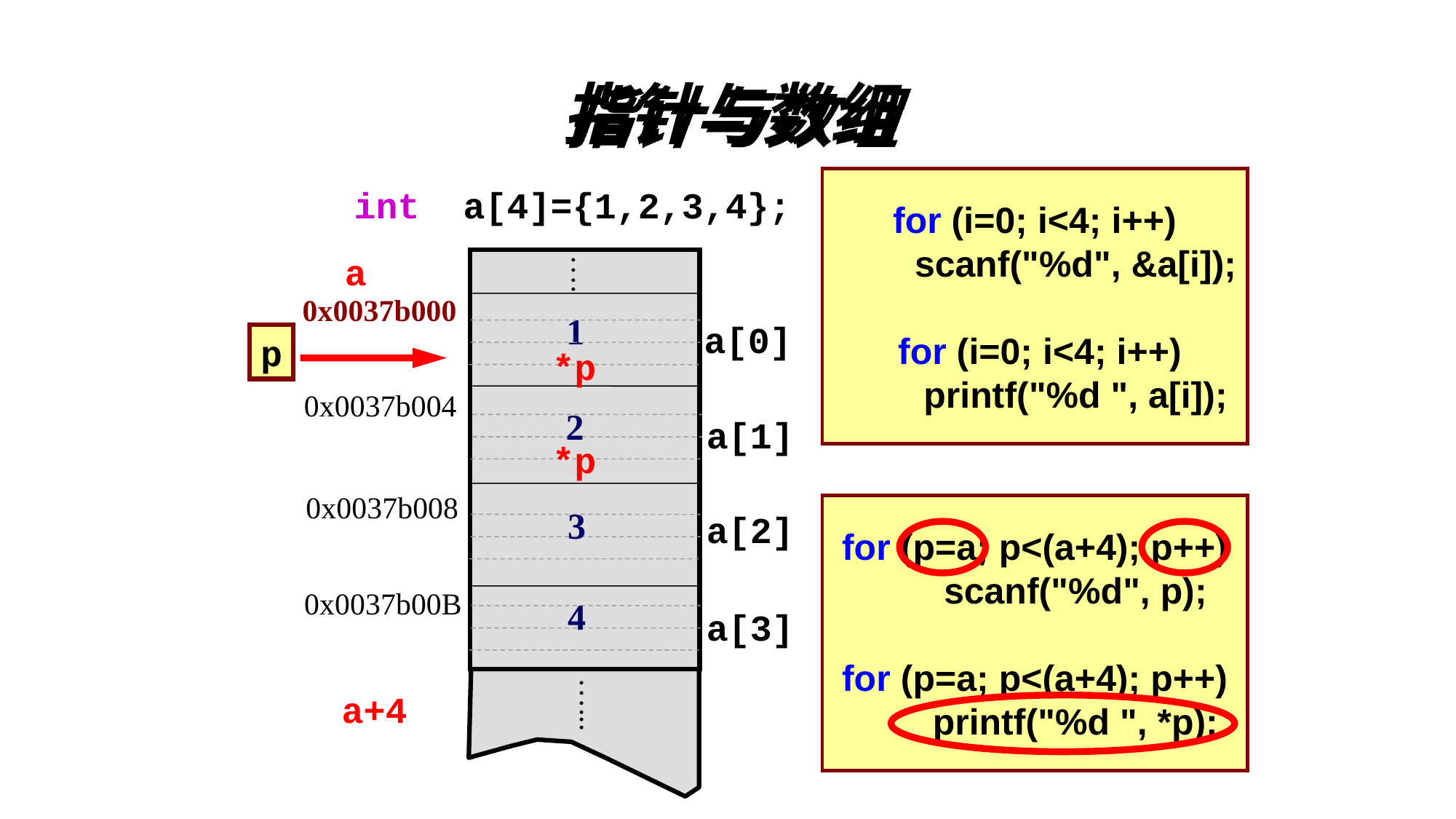

# 指针与数组
for (i=0; i<4; i++)
        scanf("%d", &a[i]);

 for (i=0; i<4; i++)
        printf("%d ", a[i]);
int  a[4]={1,2,3,4};
a
….

0x0037b000

1
a[0]

p
*p

0x0037b004

2
a[1]

*p
0x0037b008

for (p=a; p<(a+4); p++)
        scanf("%d", p);

for (p=a; p<(a+4); p++)
        printf("%d ", *p);
3
a[2]

0x0037b00B

4
a[3]

…...
a+4